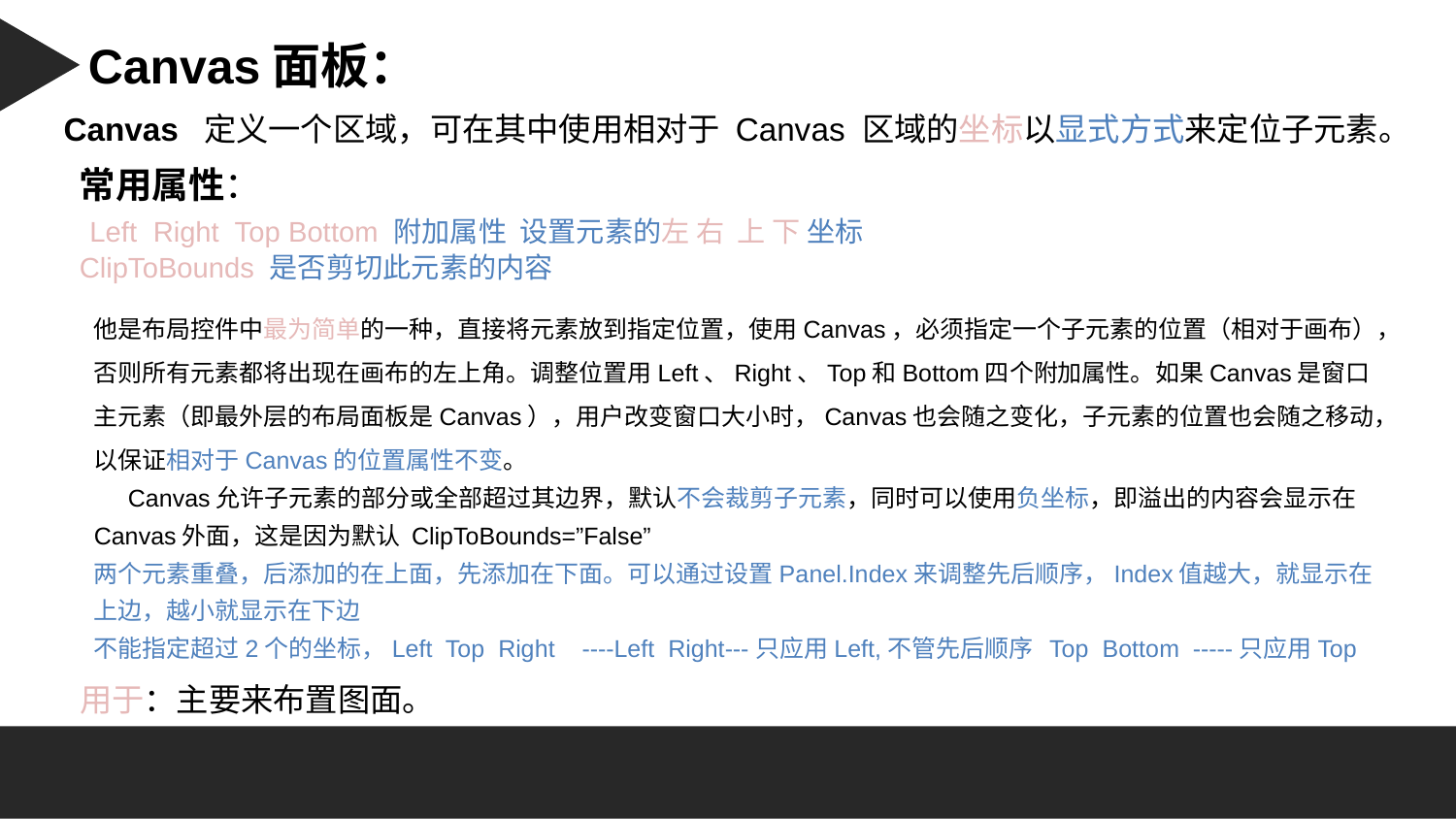

Character 字符串：

Canvas面板：
Canvas  定义一个区域，可在其中使用相对于 Canvas 区域的坐标以显式方式来定位子元素。
常用属性：
 Left  Right  Top Bottom 附加属性  设置元素的左 右  上 下 坐标
ClipToBounds 是否剪切此元素的内容
他是布局控件中最为简单的一种，直接将元素放到指定位置，使用Canvas，必须指定一个子元素的位置（相对于画布），否则所有元素都将出现在画布的左上角。调整位置用Left、Right、Top和Bottom四个附加属性。如果Canvas是窗口主元素（即最外层的布局面板是Canvas），用户改变窗口大小时，Canvas也会随之变化，子元素的位置也会随之移动，以保证相对于Canvas的位置属性不变。
     Canvas允许子元素的部分或全部超过其边界，默认不会裁剪子元素，同时可以使用负坐标，即溢出的内容会显示在Canvas外面，这是因为默认 ClipToBounds=”False”
两个元素重叠，后添加的在上面，先添加在下面。可以通过设置Panel.Index来调整先后顺序，Index值越大，就显示在上边，越小就显示在下边
不能指定超过2个的坐标，Left  Top  Right    ----Left  Right---只应用Left,不管先后顺序  Top  Bottom  -----只应用Top
用于：主要来布置图面。